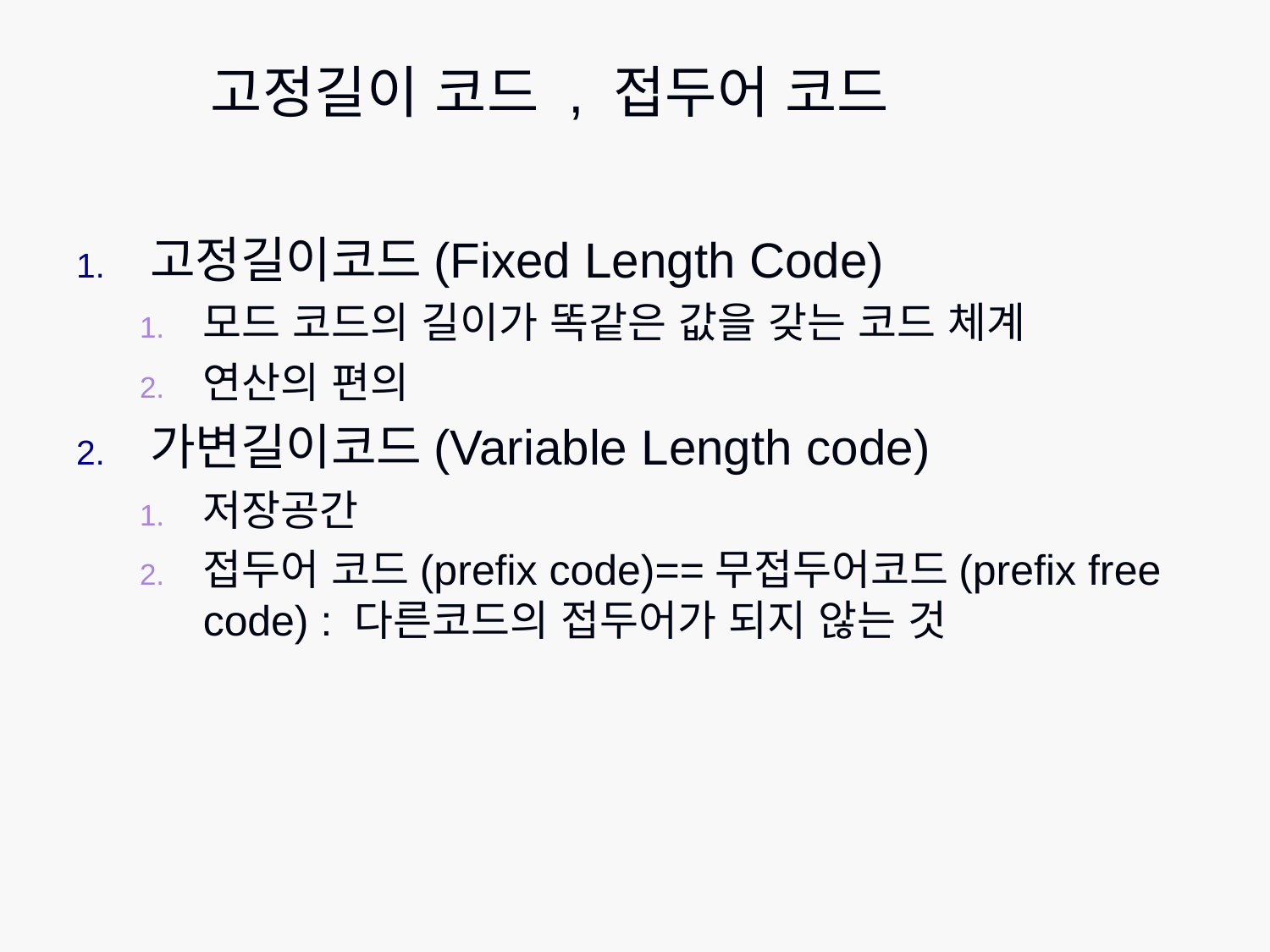

# 고정길이 코드 , 접두어 코드
고정길이코드(Fixed Length Code)
모드 코드의 길이가 똑같은 값을 갖는 코드 체계
연산의 편의
가변길이코드(Variable Length code)
저장공간
접두어 코드(prefix code)==무접두어코드(prefix free code) : 다른코드의 접두어가 되지 않는 것